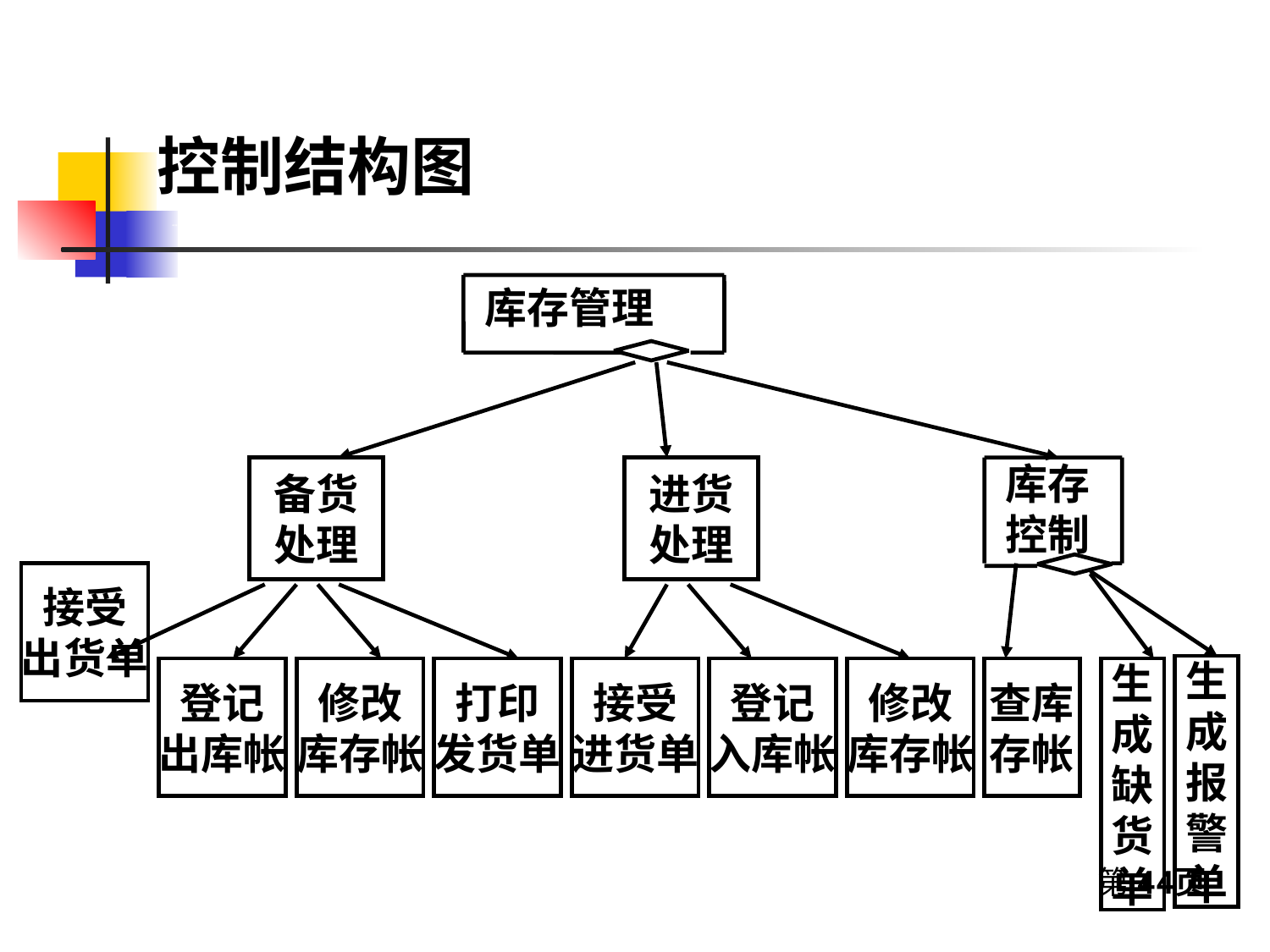

# 库存管理控制结构图
控制结构图

库存管理

库存
控制
备货
处理
进货
处理

接受
出货单

生
成
报
警
单
登记
出库帐
修改
库存帐
打印
发货单
接受
进货单
登记
入库帐
修改
库存帐
查库
存帐
生
成
缺
货
单